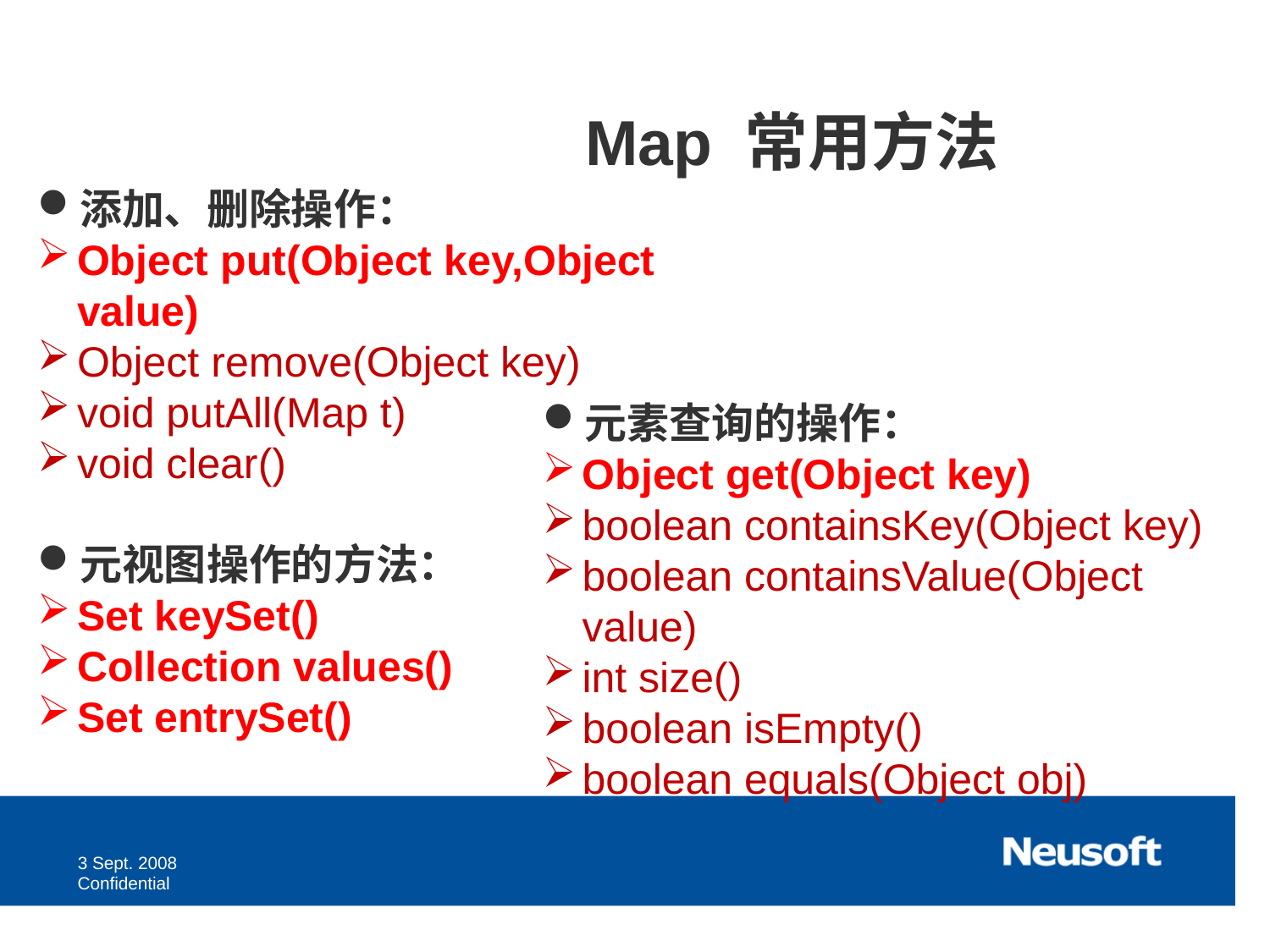

Map 常用方法
添加、删除操作：
Object put(Object key,Object value)
Object remove(Object key)
void putAll(Map t)
void clear()

元视图操作的方法：
Set keySet()
Collection values()
Set entrySet()
元素查询的操作：
Object get(Object key)
boolean containsKey(Object key)
boolean containsValue(Object value)
int size()
boolean isEmpty()
boolean equals(Object obj)